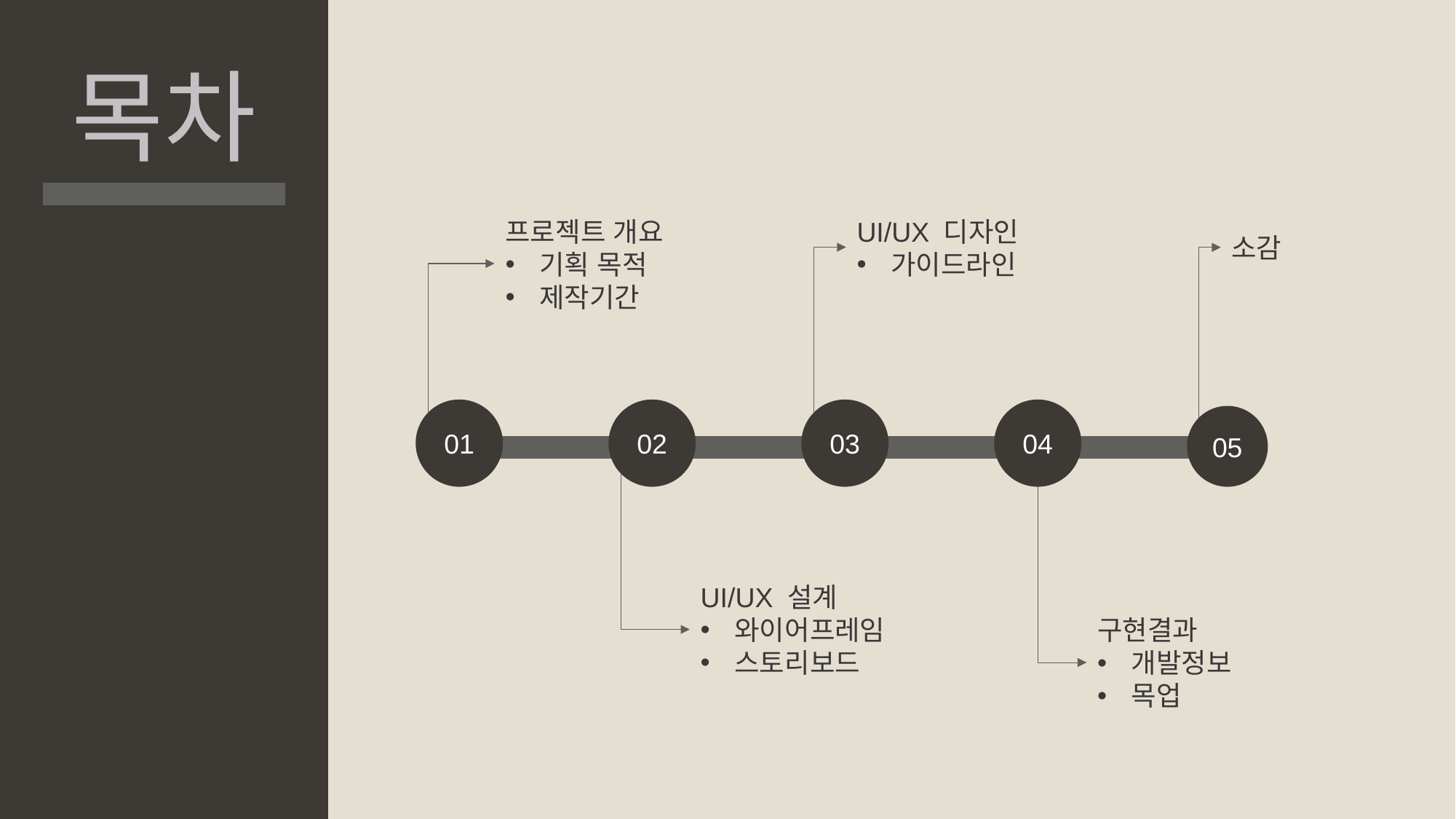

목차
프로젝트 개요
기획 목적
제작기간
UI/UX 디자인
가이드라인
소감
01
02
03
04
05
UI/UX 설계
와이어프레임
스토리보드
구현결과
개발정보
목업